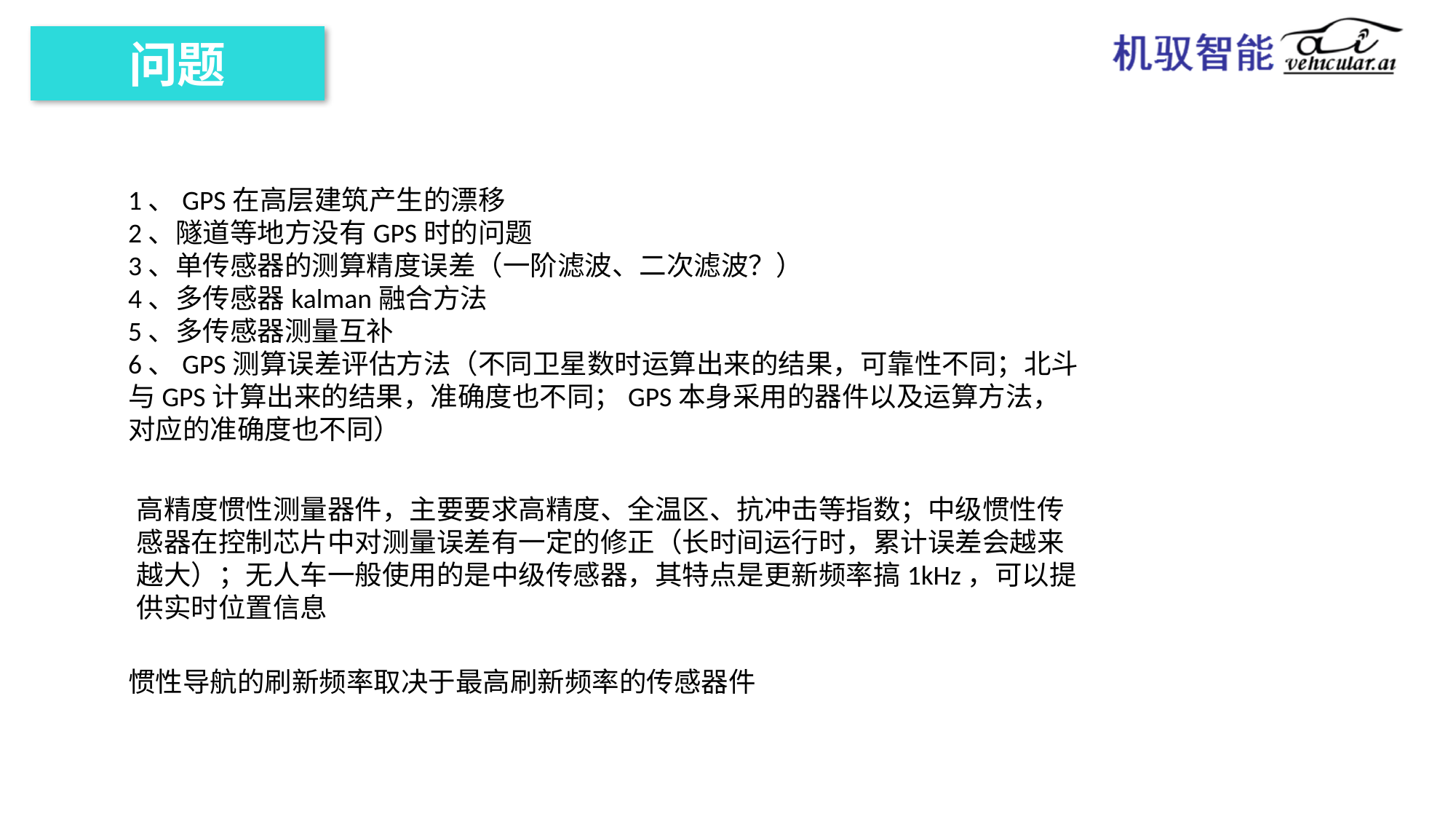

问题
1、GPS在高层建筑产生的漂移
2、隧道等地方没有GPS时的问题
3、单传感器的测算精度误差（一阶滤波、二次滤波？）
4、多传感器kalman融合方法
5、多传感器测量互补
6、GPS测算误差评估方法（不同卫星数时运算出来的结果，可靠性不同；北斗与GPS计算出来的结果，准确度也不同；GPS本身采用的器件以及运算方法，对应的准确度也不同）
高精度惯性测量器件，主要要求高精度、全温区、抗冲击等指数；中级惯性传感器在控制芯片中对测量误差有一定的修正（长时间运行时，累计误差会越来越大）；无人车一般使用的是中级传感器，其特点是更新频率搞1kHz，可以提供实时位置信息
惯性导航的刷新频率取决于最高刷新频率的传感器件